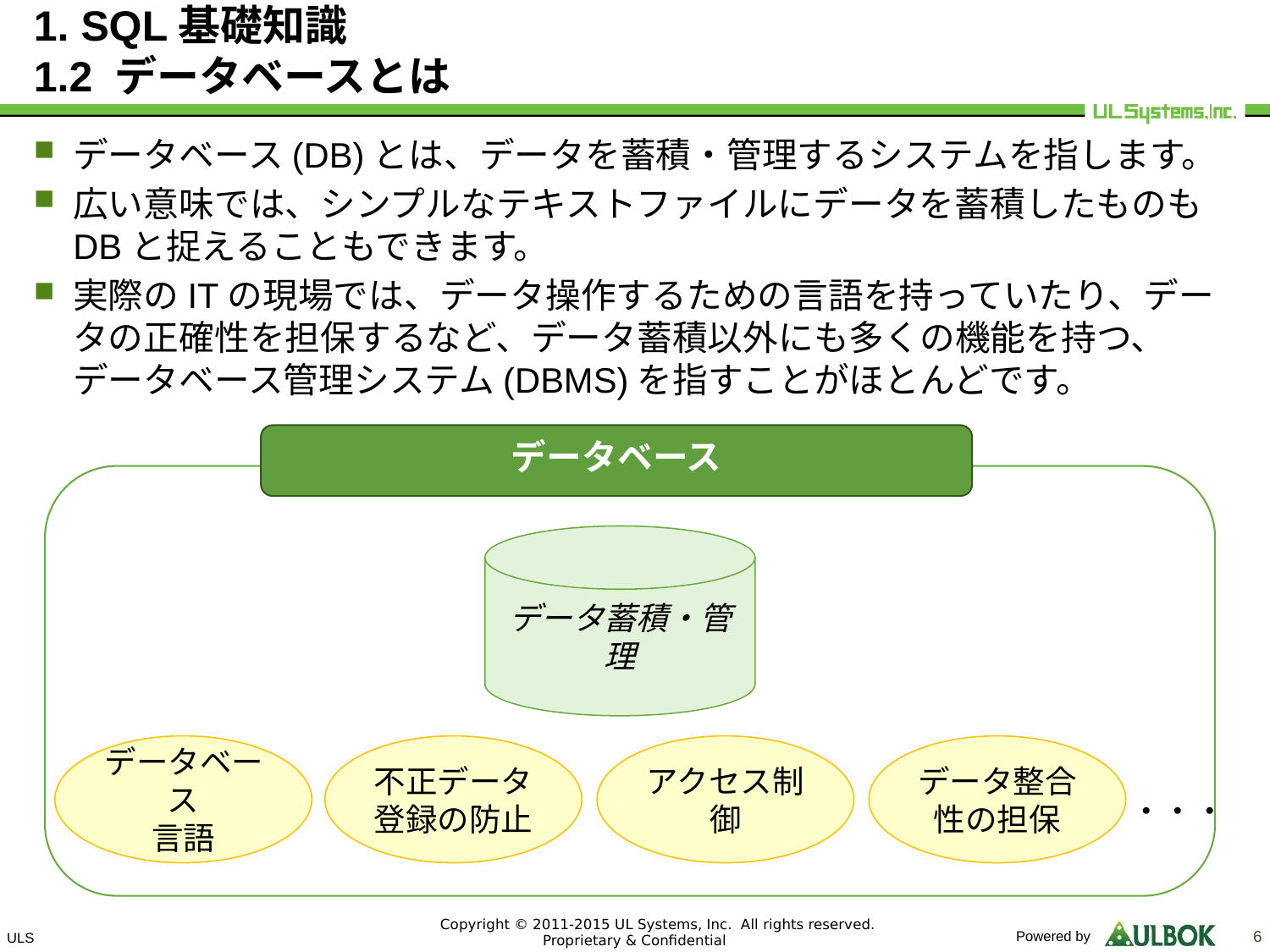

# 1. SQL基礎知識 1.2 データベースとは
データベース(DB)とは、データを蓄積・管理するシステムを指します。
広い意味では、シンプルなテキストファイルにデータを蓄積したものもDBと捉えることもできます。
実際のITの現場では、データ操作するための言語を持っていたり、データの正確性を担保するなど、データ蓄積以外にも多くの機能を持つ、データベース管理システム(DBMS)を指すことがほとんどです。

データベース

データ蓄積・管理
データベース
言語
不正データ
登録の防止
アクセス制御
データ整合性の担保
・・・